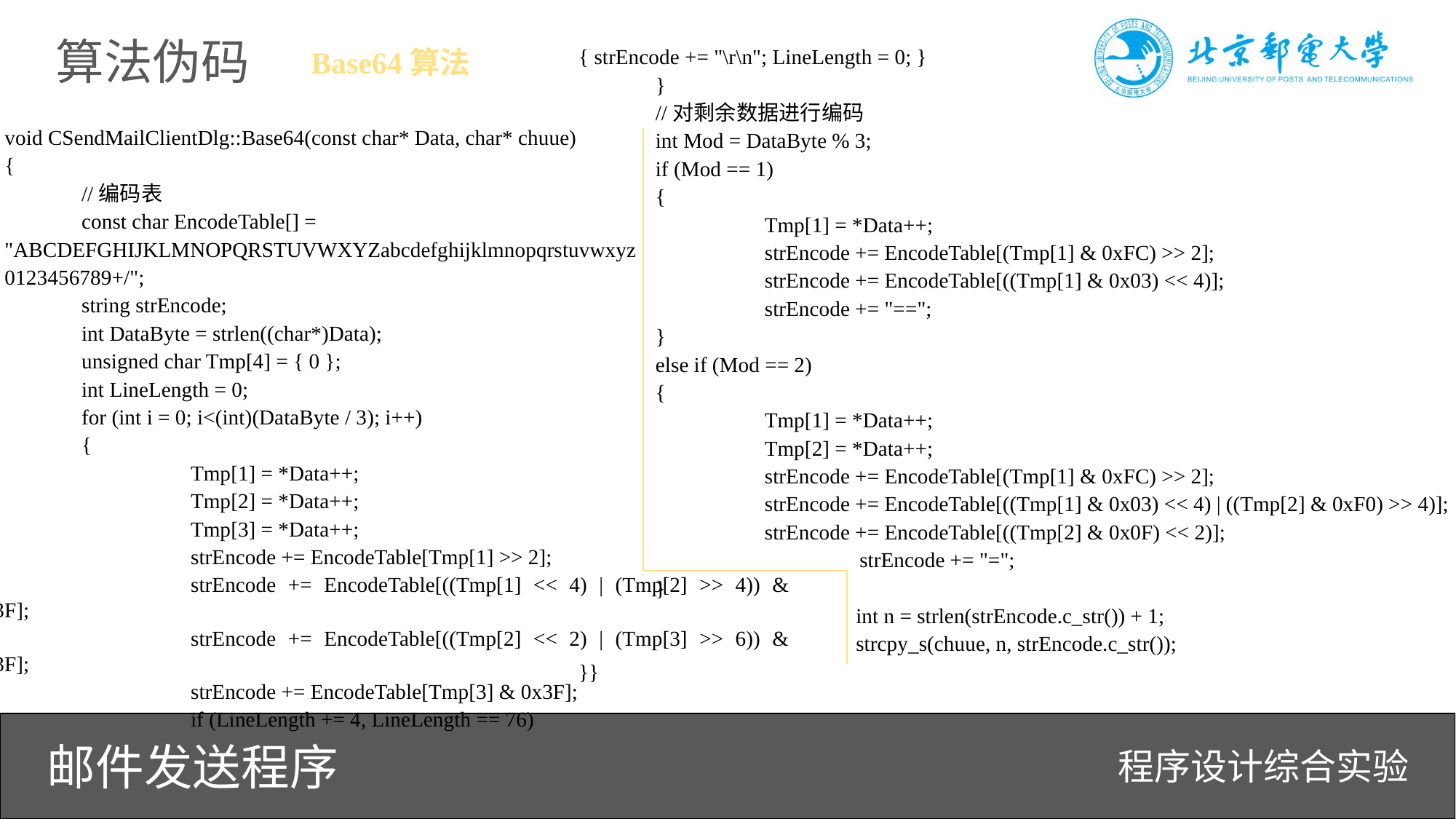

Base64算法
{ strEncode += "\r\n"; LineLength = 0; }
	}
	//对剩余数据进行编码
	int Mod = DataByte % 3;
	if (Mod == 1)
	{
		Tmp[1] = *Data++;
		strEncode += EncodeTable[(Tmp[1] & 0xFC) >> 2];
		strEncode += EncodeTable[((Tmp[1] & 0x03) << 4)];
		strEncode += "==";
	}
	else if (Mod == 2)
	{
		Tmp[1] = *Data++;
		Tmp[2] = *Data++;
		strEncode += EncodeTable[(Tmp[1] & 0xFC) >> 2];
		strEncode += EncodeTable[((Tmp[1] & 0x03) << 4) | ((Tmp[2] & 0xF0) >> 4)];
		strEncode += EncodeTable[((Tmp[2] & 0x0F) << 2)];
		                  strEncode += "=";
	}
	                                      int n = strlen(strEncode.c_str()) + 1;
	                                      strcpy_s(chuue, n, strEncode.c_str());
}}
void CSendMailClientDlg::Base64(const char* Data, char* chuue)
{
	//编码表
	const char EncodeTable[] =
"ABCDEFGHIJKLMNOPQRSTUVWXYZabcdefghijklmnopqrstuvwxyz
0123456789+/";
	string strEncode;
	int DataByte = strlen((char*)Data);
	unsigned char Tmp[4] = { 0 };
	int LineLength = 0;
	for (int i = 0; i<(int)(DataByte / 3); i++)
	{
		Tmp[1] = *Data++;
		Tmp[2] = *Data++;
		Tmp[3] = *Data++;
		strEncode += EncodeTable[Tmp[1] >> 2];
		strEncode += EncodeTable[((Tmp[1] << 4) | (Tmp[2] >> 4)) & 0x3F];
		strEncode += EncodeTable[((Tmp[2] << 2) | (Tmp[3] >> 6)) & 0x3F];
		strEncode += EncodeTable[Tmp[3] & 0x3F];
		if (LineLength += 4, LineLength == 76)